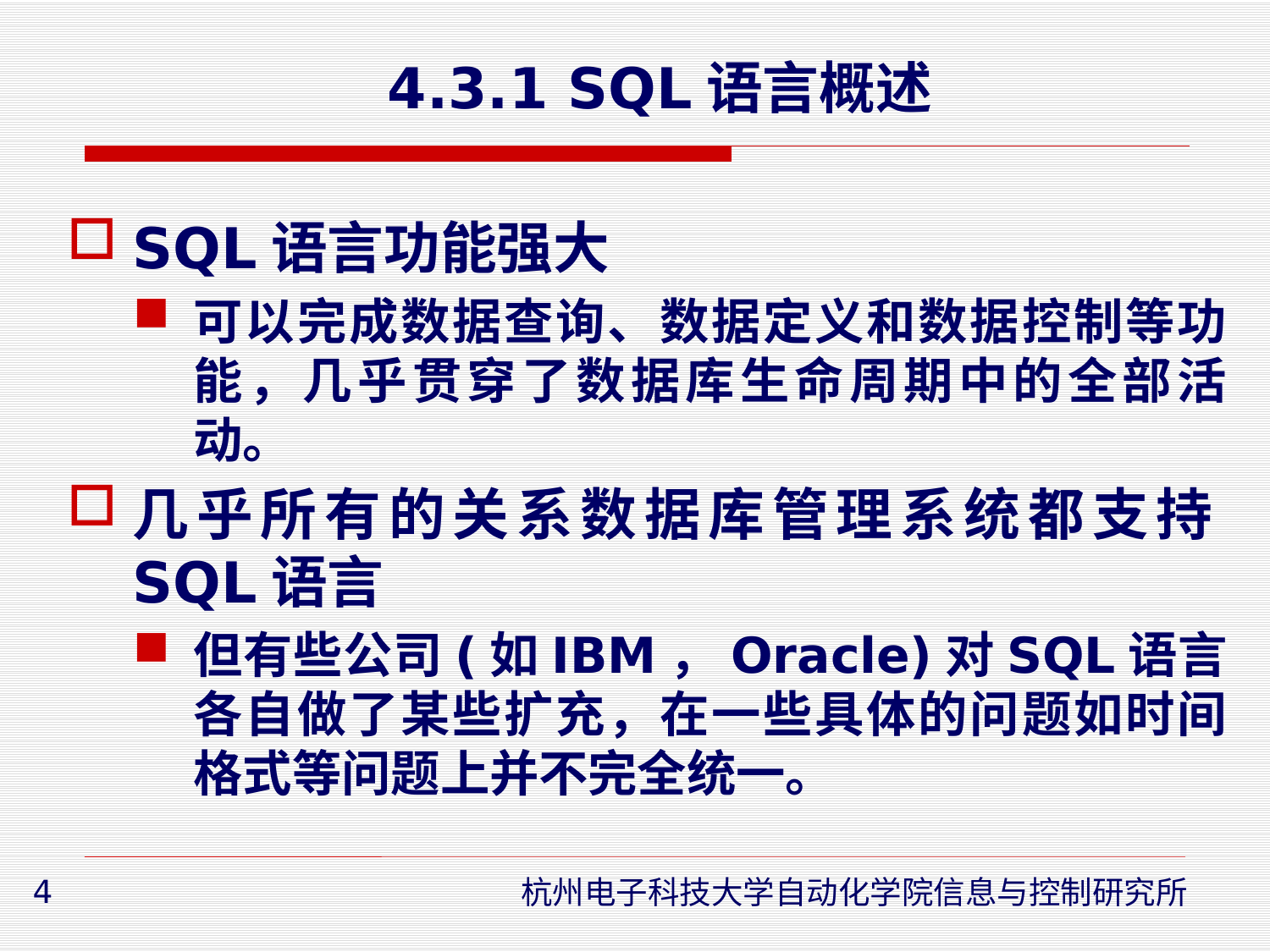

4.3.1 SQL语言概述
SQL语言功能强大
可以完成数据查询、数据定义和数据控制等功能，几乎贯穿了数据库生命周期中的全部活动。
几乎所有的关系数据库管理系统都支持SQL语言
但有些公司(如IBM，Oracle)对SQL语言各自做了某些扩充，在一些具体的问题如时间格式等问题上并不完全统一。